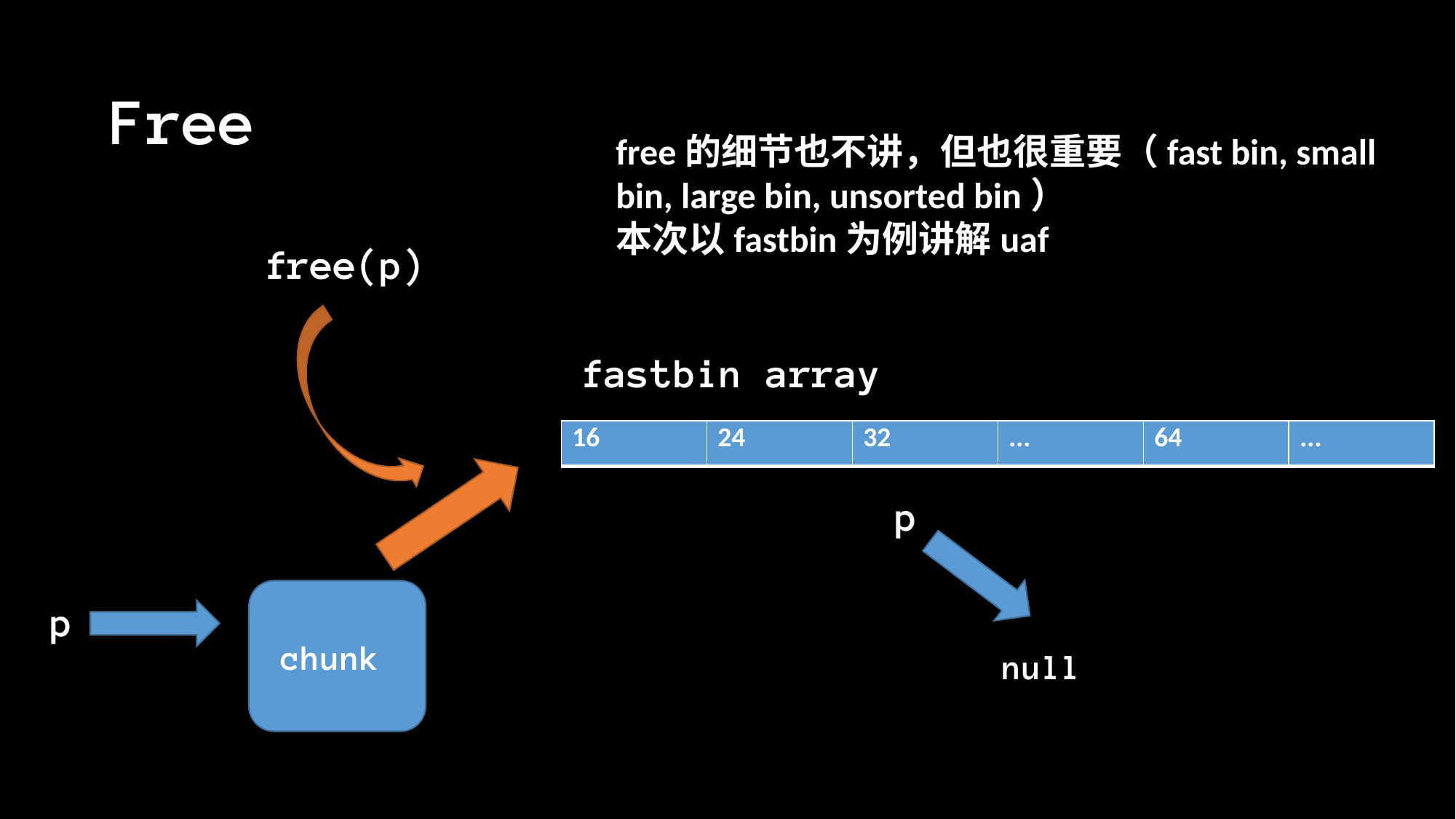

# Free
free的细节也不讲，但也很重要（fast bin, small bin, large bin, unsorted bin）
本次以fastbin为例讲解uaf
free(p)

fastbin array
| 16 | 24 | 32 | ... | 64 | ... |
| --- | --- | --- | --- | --- | --- |

p

p

chunk
null